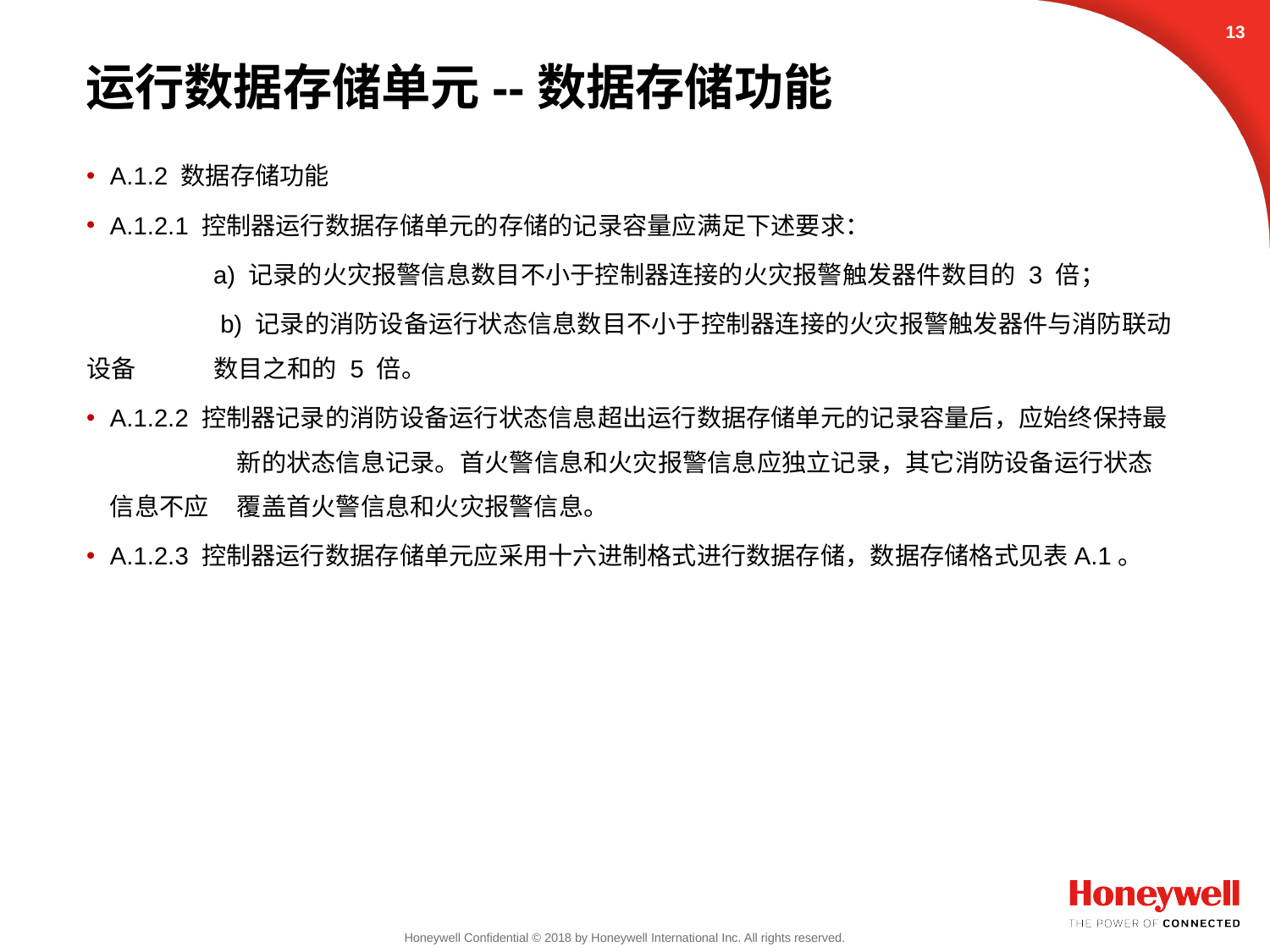

13
# 运行数据存储单元--数据存储功能
A.1.2 数据存储功能
A.1.2.1 控制器运行数据存储单元的存储的记录容量应满足下述要求：
      	a) 记录的火灾报警信息数目不小于控制器连接的火灾报警触发器件数目的 3 倍；
     	 b) 记录的消防设备运行状态信息数目不小于控制器连接的火灾报警触发器件与消防联动设备	数目之和的 5 倍。
A.1.2.2 控制器记录的消防设备运行状态信息超出运行数据存储单元的记录容量后，应始终保持最	新的状态信息记录。首火警信息和火灾报警信息应独立记录，其它消防设备运行状态信息不应	覆盖首火警信息和火灾报警信息。
A.1.2.3 控制器运行数据存储单元应采用十六进制格式进行数据存储，数据存储格式见表A.1。